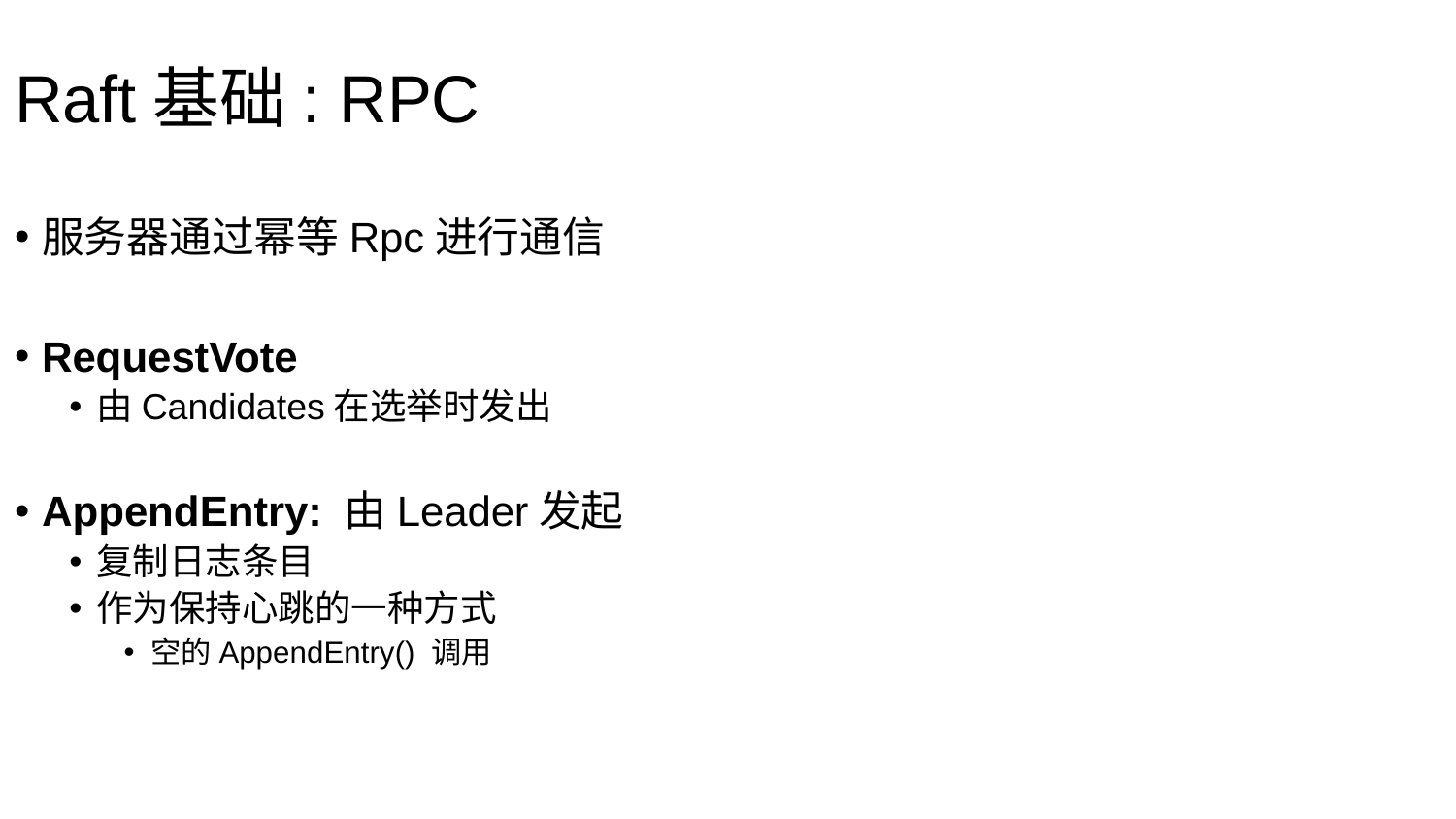

Raft基础: RPC
服务器通过幂等Rpc进行通信

RequestVote
由Candidates在选举时发出

AppendEntry: 由Leader发起
复制日志条目
作为保持心跳的一种方式
空的AppendEntry() 调用